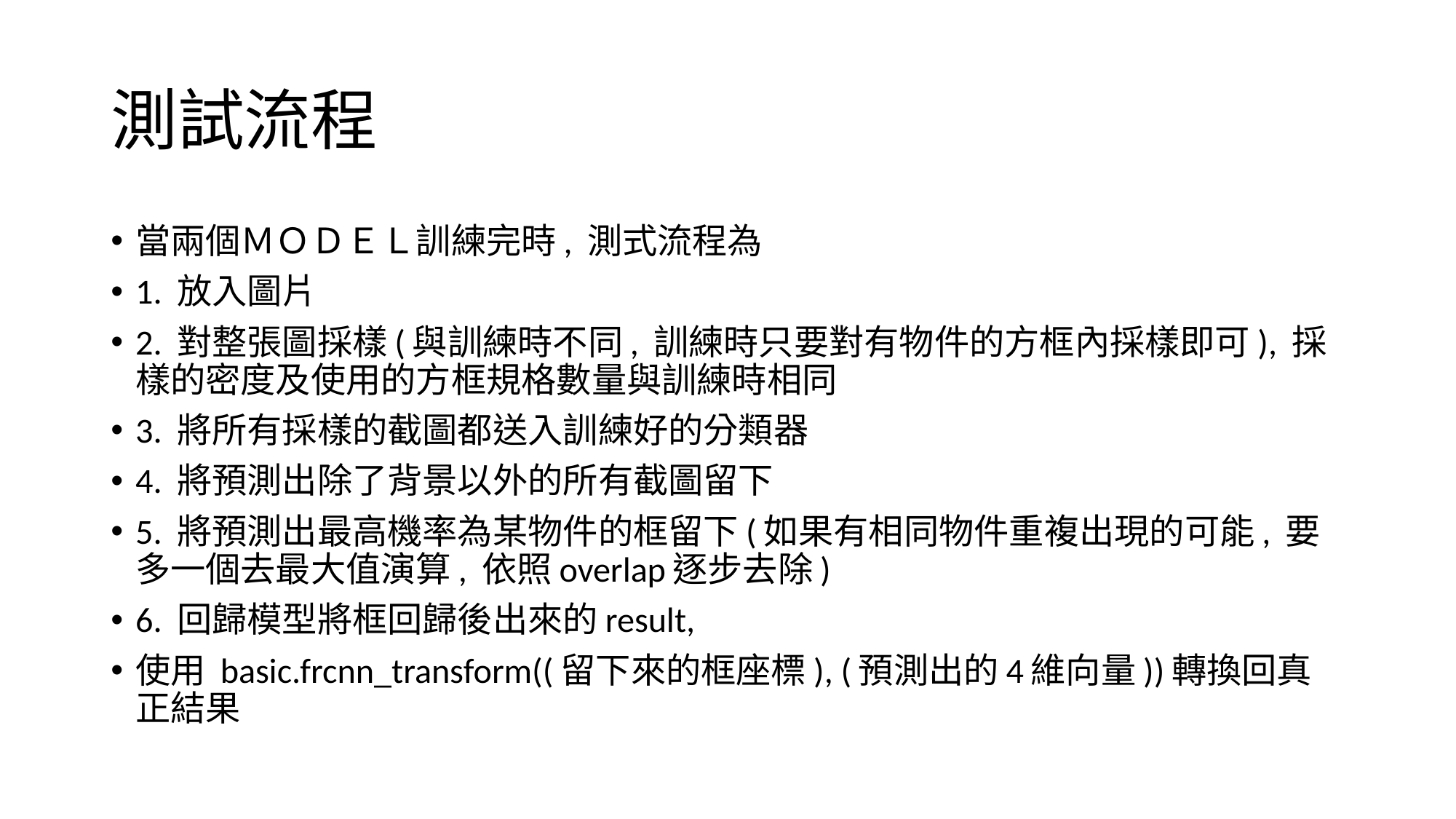

# 測試流程
當兩個ＭＯＤＥＬ訓練完時, 測式流程為
1. 放入圖片
2. 對整張圖採樣(與訓練時不同, 訓練時只要對有物件的方框內採樣即可), 採樣的密度及使用的方框規格數量與訓練時相同
3. 將所有採樣的截圖都送入訓練好的分類器
4. 將預測出除了背景以外的所有截圖留下
5. 將預測出最高機率為某物件的框留下(如果有相同物件重複出現的可能, 要多一個去最大值演算, 依照overlap逐步去除)
6. 回歸模型將框回歸後出來的result,
使用 basic.frcnn_transform((留下來的框座標), (預測出的4維向量))轉換回真正結果